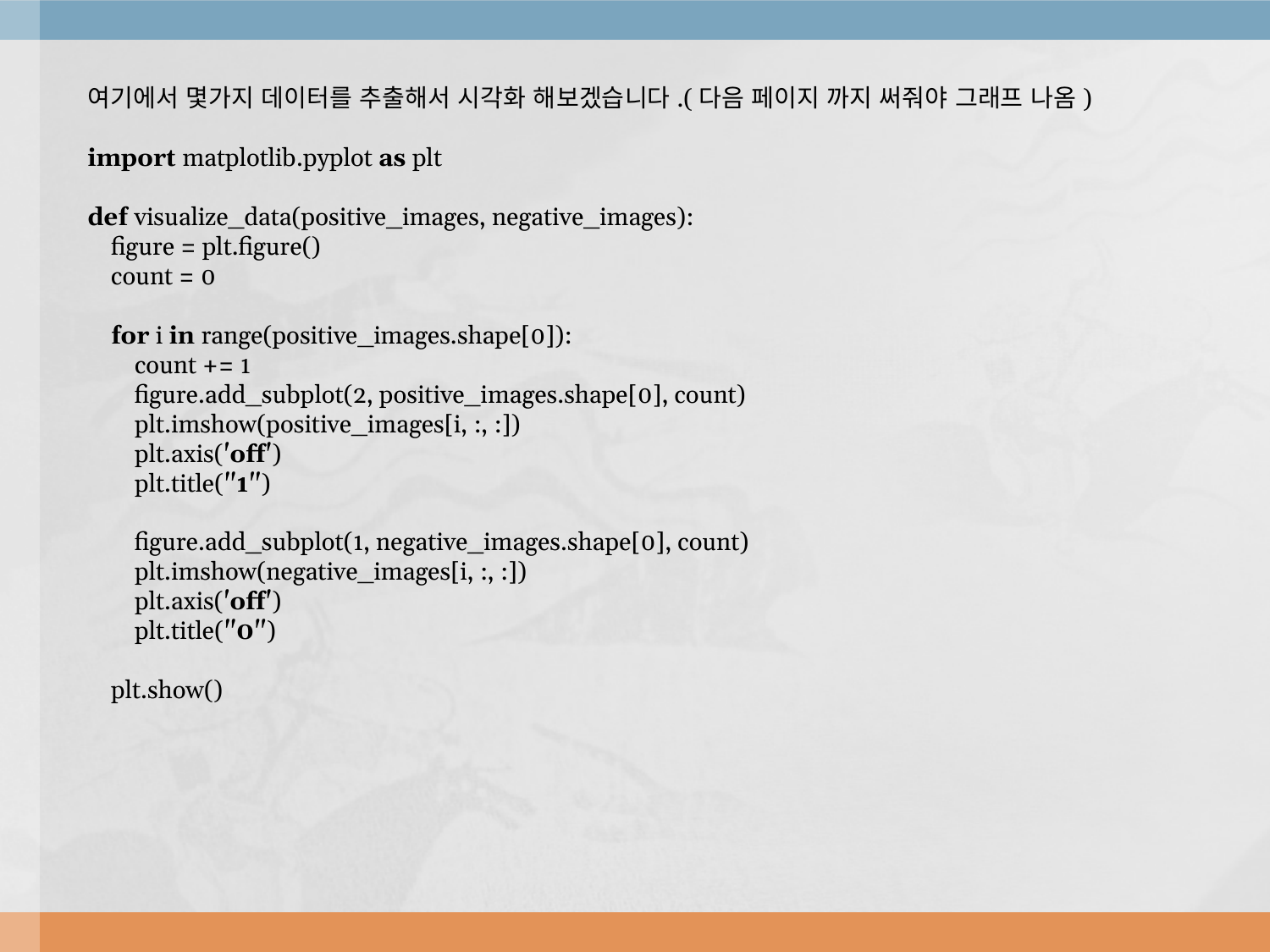

여기에서 몇가지 데이터를 추출해서 시각화 해보겠습니다.(다음 페이지 까지 써줘야 그래프 나옴)

import matplotlib.pyplot as plt
def visualize_data(positive_images, negative_images):
    figure = plt.figure()
    count = 0
    for i in range(positive_images.shape[0]):
        count += 1
        figure.add_subplot(2, positive_images.shape[0], count)
        plt.imshow(positive_images[i, :, :])
        plt.axis('off')
        plt.title("1")
        figure.add_subplot(1, negative_images.shape[0], count)
        plt.imshow(negative_images[i, :, :])
        plt.axis('off')
        plt.title("0")
    plt.show()